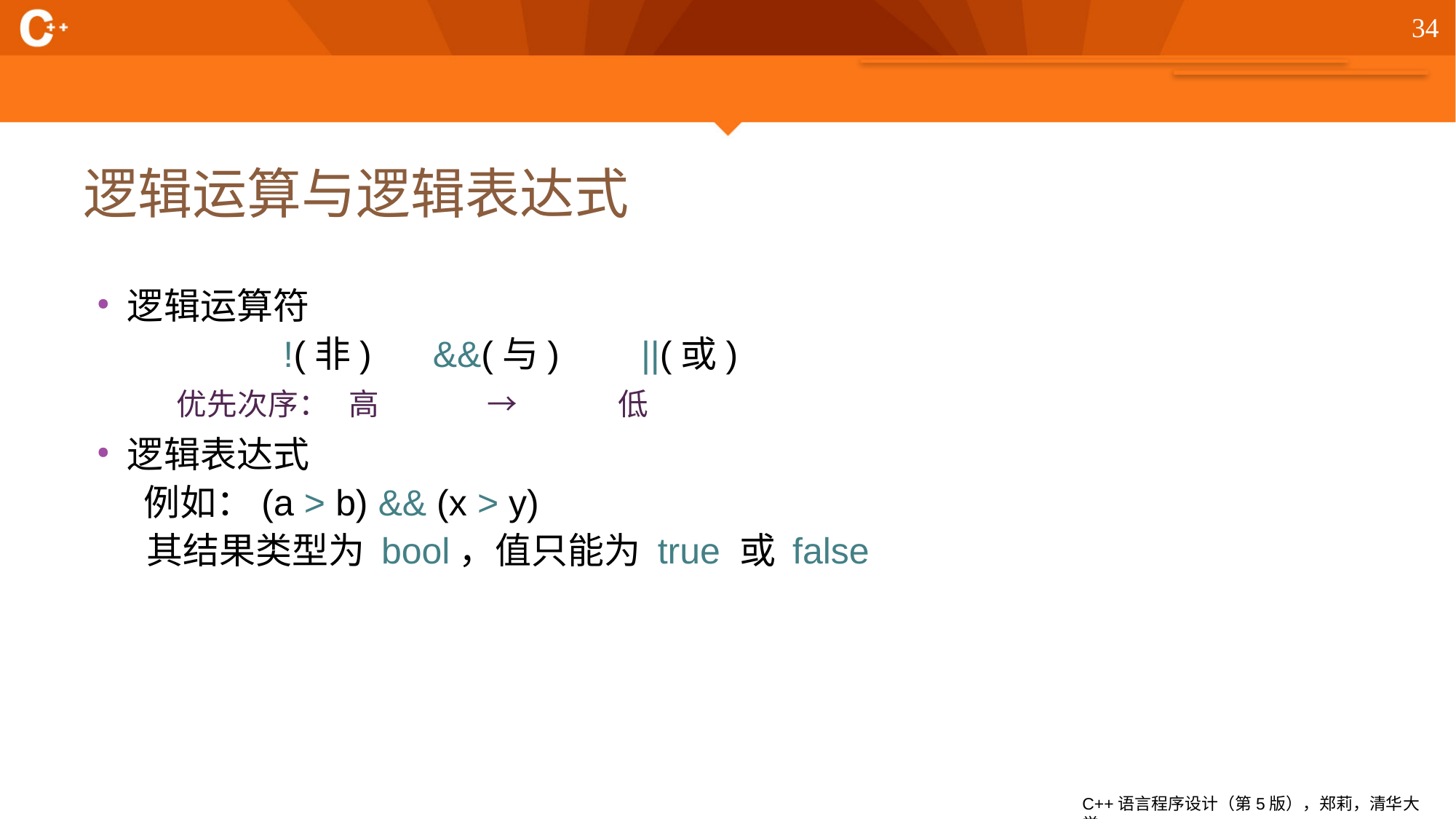

34
# 逻辑运算与逻辑表达式
逻辑运算符
                  !(非)      &&(与)        ||(或)
    优先次序：   高                →               低
逻辑表达式
  例如：(a > b) && (x > y)
 其结果类型为 bool，值只能为 true 或 false